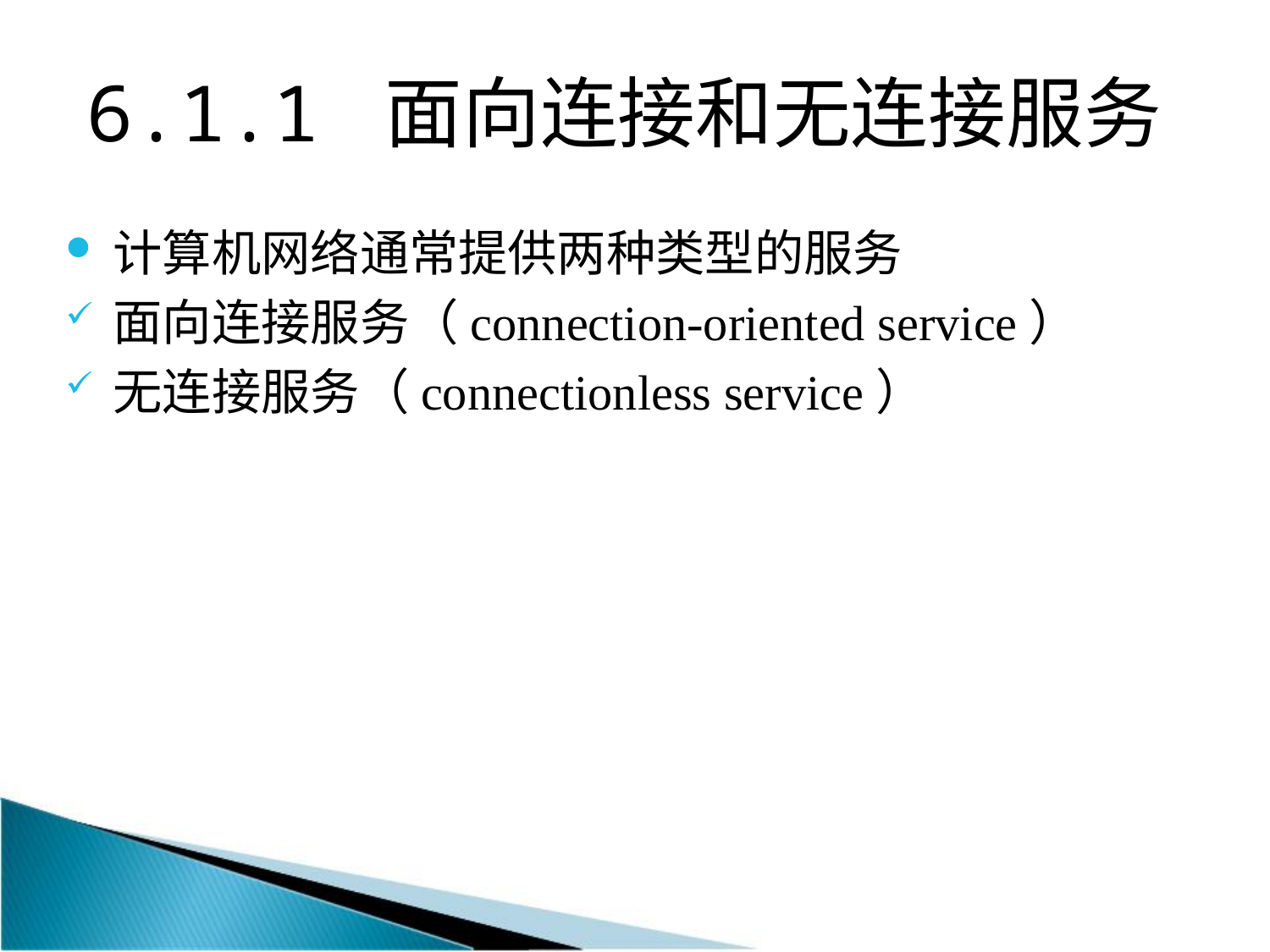

# 6.1.1 面向连接和无连接服务
计算机网络通常提供两种类型的服务
面向连接服务（connection-oriented service）
无连接服务（connectionless service）